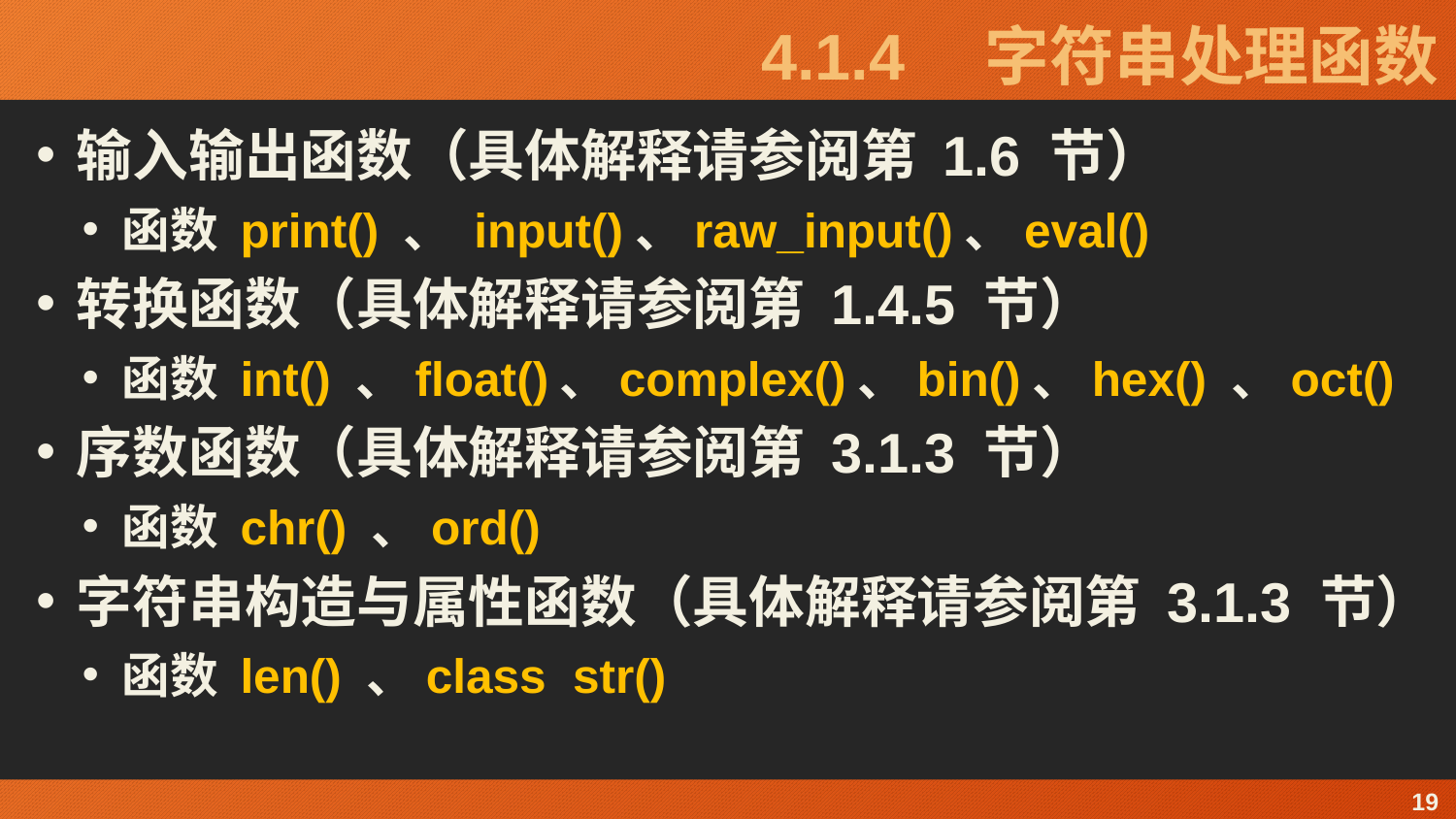

# 4.1.4　字符串处理函数
输入输出函数（具体解释请参阅第 1.6 节）
函数 print() 、 input()、raw_input()、eval()
转换函数（具体解释请参阅第 1.4.5 节）
函数 int() 、float()、complex()、bin()、hex() 、oct()
序数函数（具体解释请参阅第 3.1.3 节）
函数 chr() 、ord()
字符串构造与属性函数（具体解释请参阅第 3.1.3 节）
函数 len() 、class  str()
19